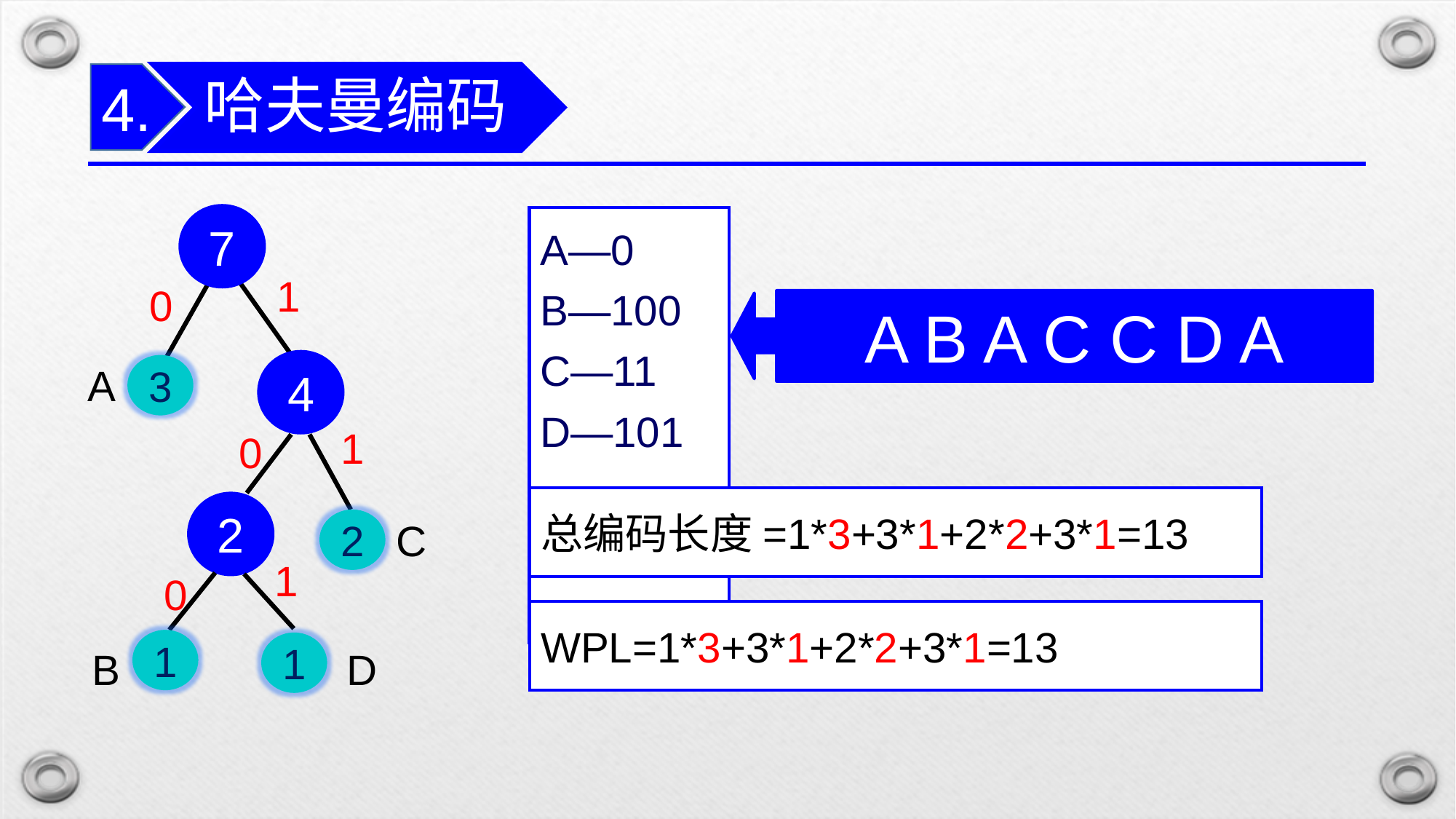

哈夫曼编码

4.
7
A—0
B—100
C—11
D—101
1
0
A B A C C D A
4
A
3
1
0
总编码长度=1*3+3*1+2*2+3*1=13
2
C
2
1
0
WPL=1*3+3*1+2*2+3*1=13
1
1
B
D